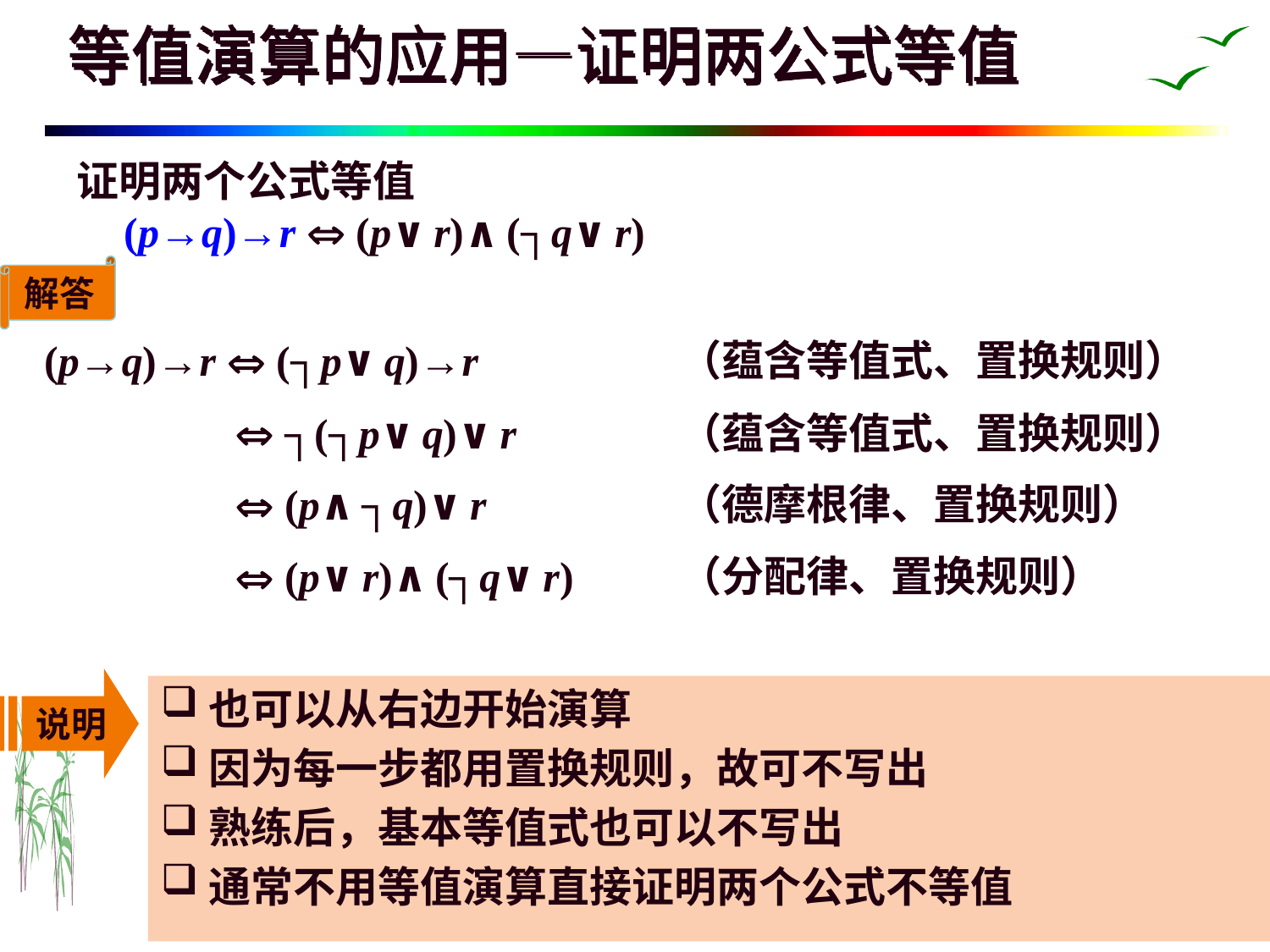

# 等值演算的应用—证明两公式等值
证明两个公式等值
(p→q)→r ⇔ (p∨r)∧(┐q∨r)
解答
(p→q)→r ⇔ (┐p∨q)→r		（蕴含等值式、置换规则）
          	      ⇔ ┐(┐p∨q)∨r		（蕴含等值式、置换规则）
                  ⇔ (p∧┐q)∨r		（德摩根律、置换规则）
                  ⇔ (p∨r)∧(┐q∨r)	（分配律、置换规则）
说明
也可以从右边开始演算
因为每一步都用置换规则，故可不写出
熟练后，基本等值式也可以不写出
通常不用等值演算直接证明两个公式不等值